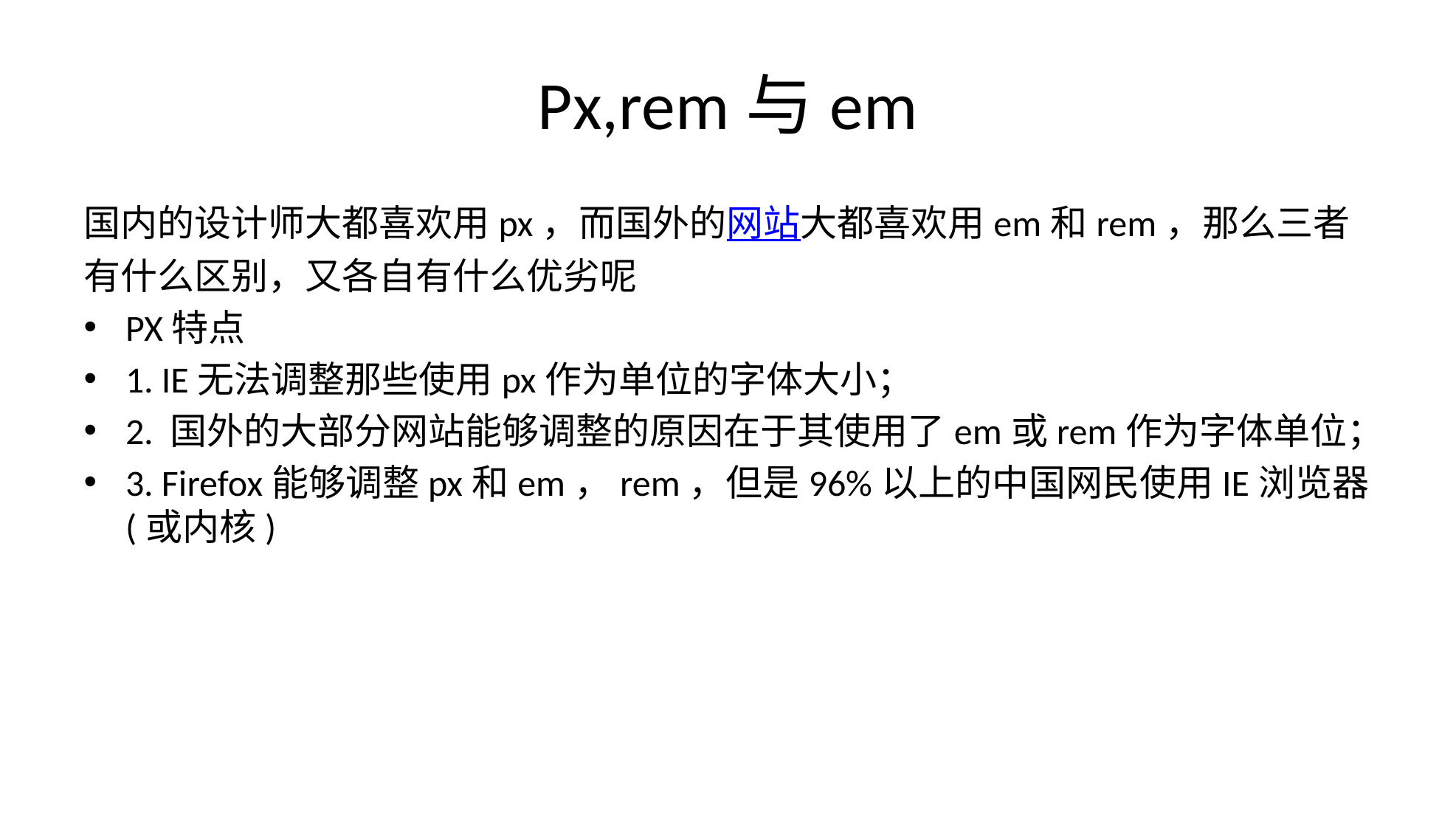

# Px,rem与em
国内的设计师大都喜欢用px，而国外的网站大都喜欢用em和rem，那么三者有什么区别，又各自有什么优劣呢
PX特点
1. IE无法调整那些使用px作为单位的字体大小；
2. 国外的大部分网站能够调整的原因在于其使用了em或rem作为字体单位；
3. Firefox能够调整px和em，rem，但是96%以上的中国网民使用IE浏览器(或内核)